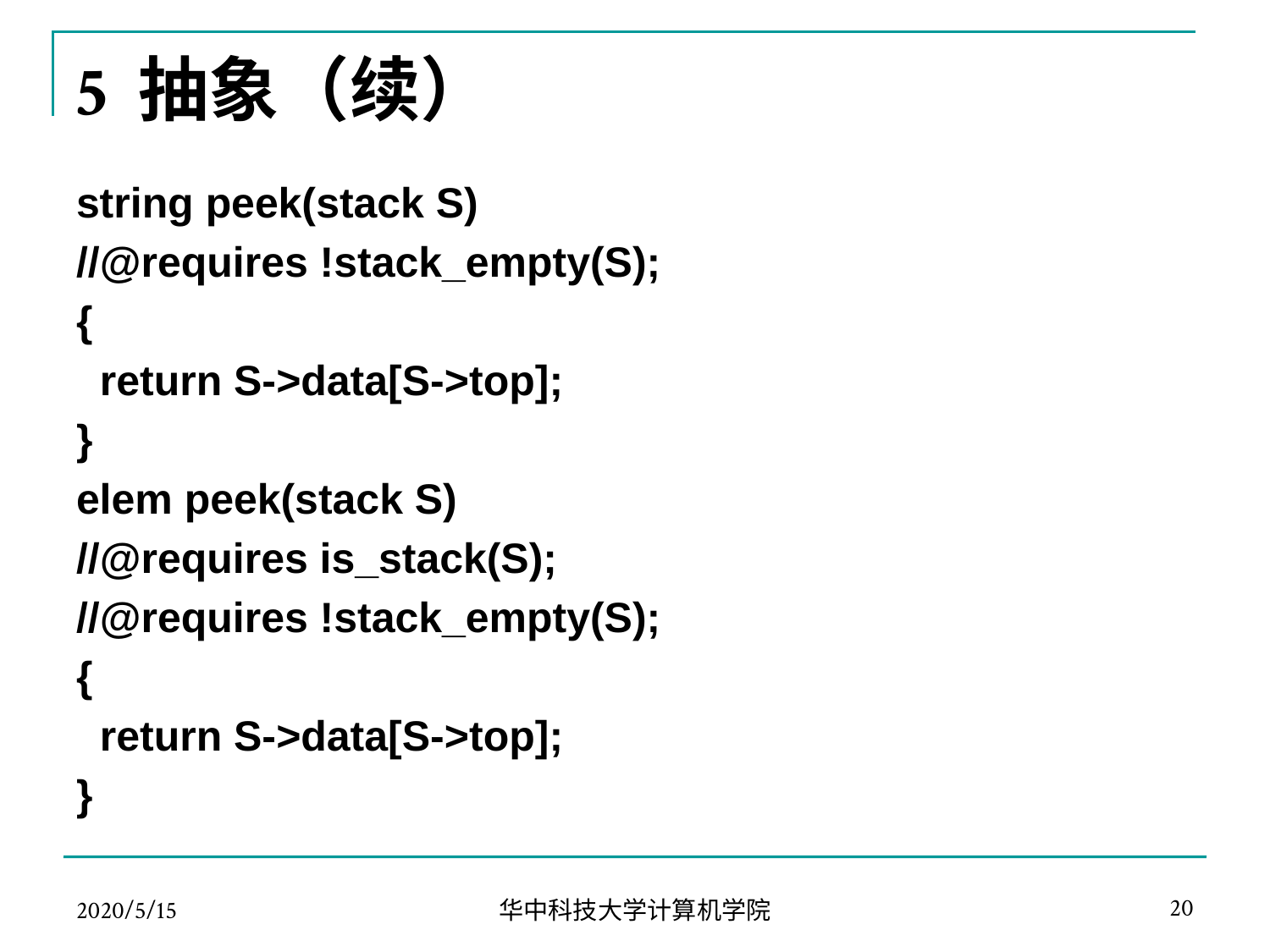

# 5 抽象（续）
string peek(stack S)
//@requires !stack_empty(S);
{
  return S->data[S->top];
}
elem peek(stack S)
//@requires is_stack(S);
//@requires !stack_empty(S);
{
  return S->data[S->top];
}
2020/5/15
20
华中科技大学计算机学院